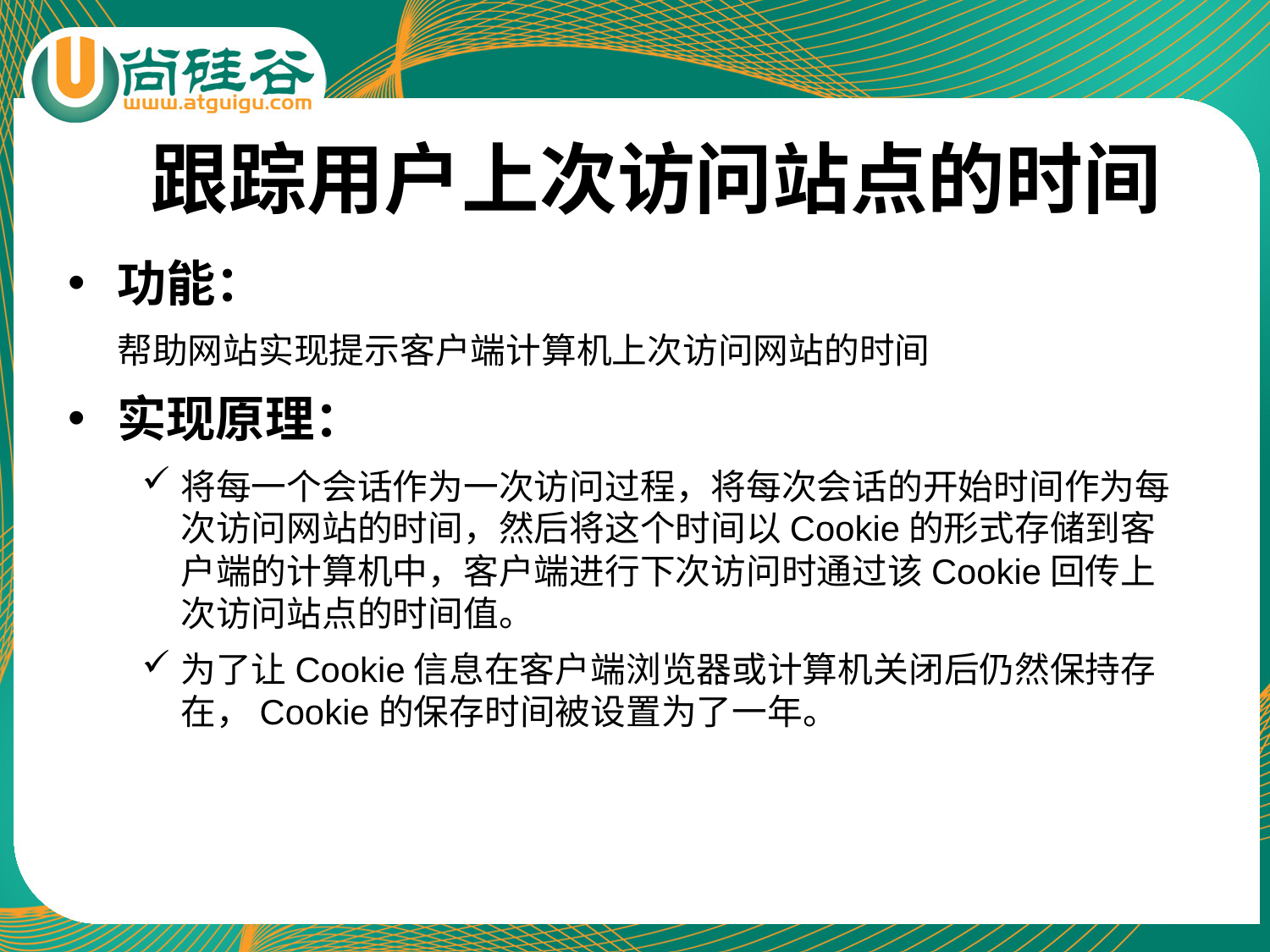

# 跟踪用户上次访问站点的时间
功能：
	帮助网站实现提示客户端计算机上次访问网站的时间
实现原理：
将每一个会话作为一次访问过程，将每次会话的开始时间作为每次访问网站的时间，然后将这个时间以Cookie的形式存储到客户端的计算机中，客户端进行下次访问时通过该Cookie回传上次访问站点的时间值。
为了让Cookie信息在客户端浏览器或计算机关闭后仍然保持存在，Cookie的保存时间被设置为了一年。